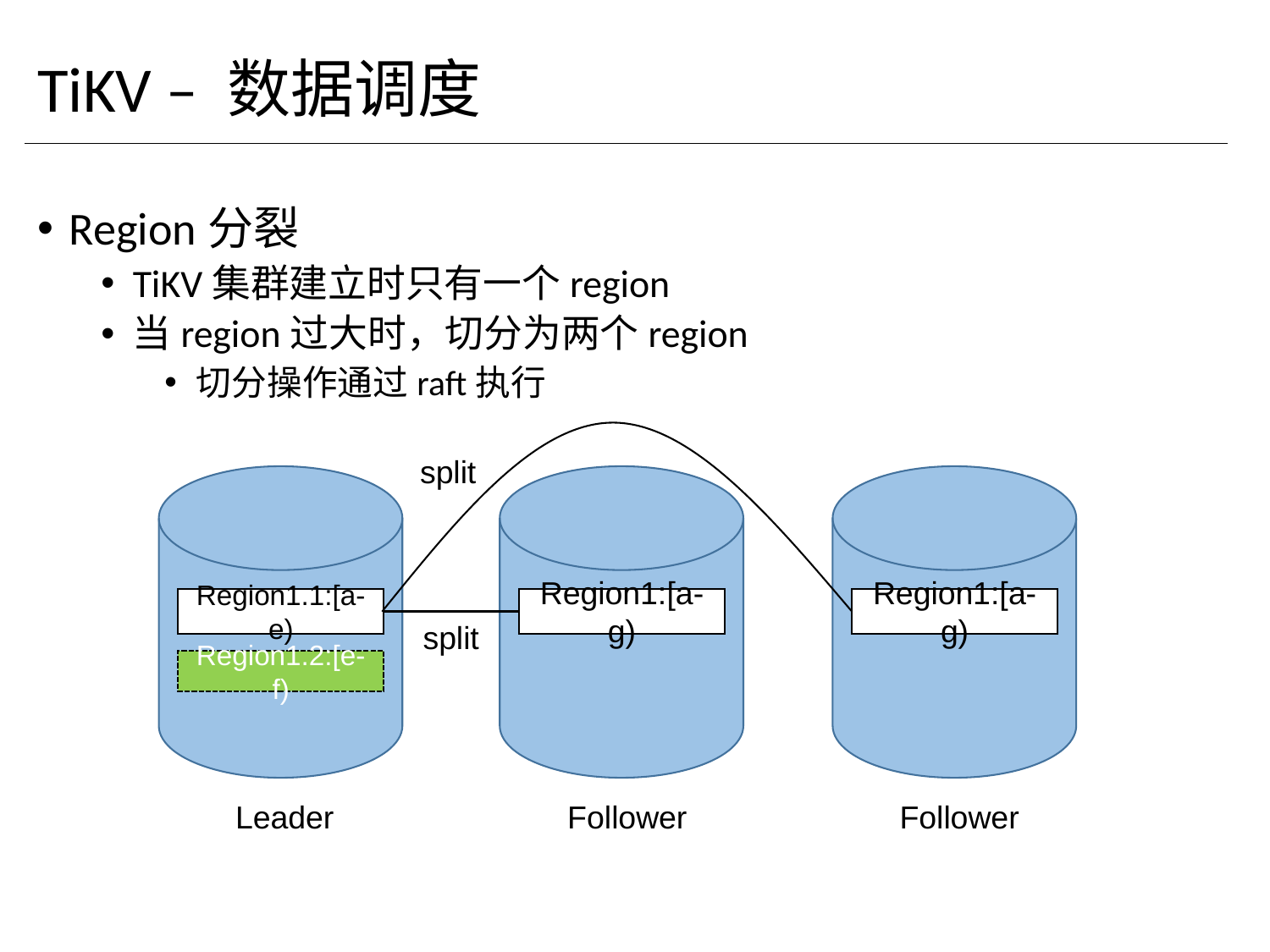

# TiKV – 数据调度
Region分裂
TiKV集群建立时只有一个region
当region过大时，切分为两个region
切分操作通过raft执行

split

Region1.1:[a-e)
Region1:[a-g)
Region1:[a-g)
split
Region1.2:[e-f)
Leader
Follower
Follower